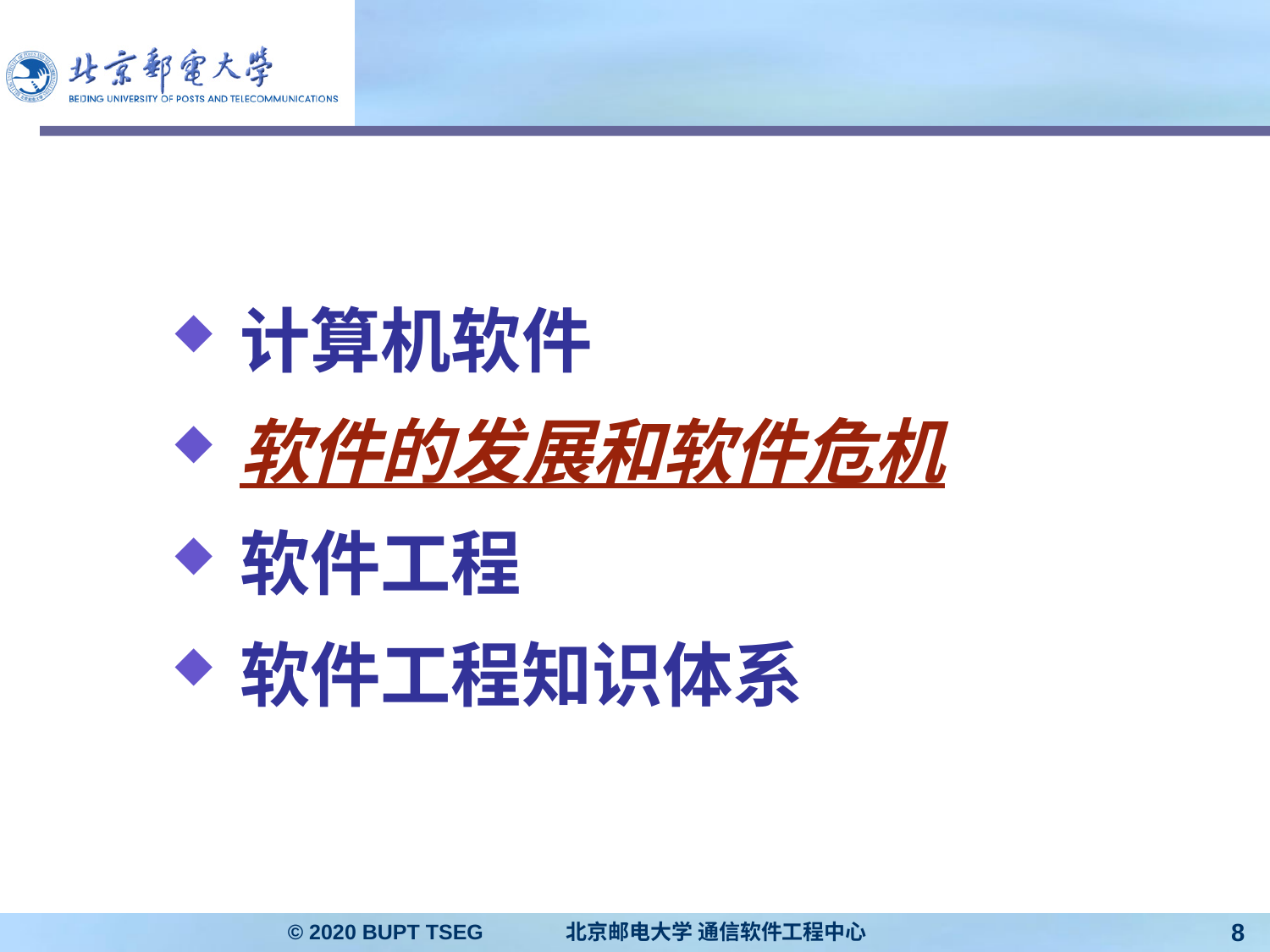

计算机软件
软件的发展和软件危机
软件工程
软件工程知识体系
© 2020 BUPT TSEG             北京邮电大学 通信软件工程中心